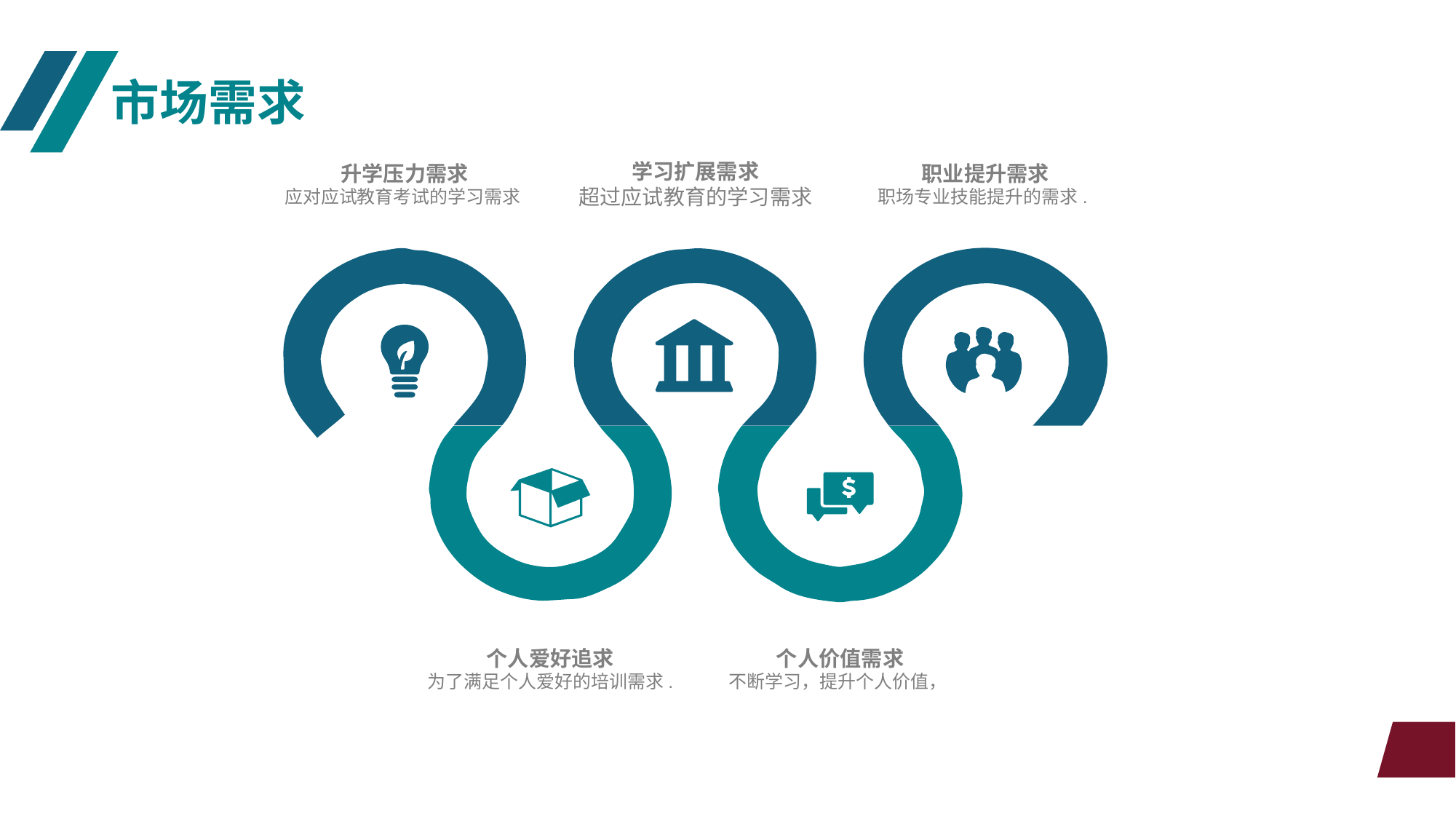

市场需求
学习扩展需求
超过应试教育的学习需求
职业提升需求
职场专业技能提升的需求.
升学压力需求
应对应试教育考试的学习需求

个人爱好追求
为了满足个人爱好的培训需求.
个人价值需求
不断学习，提升个人价值，

3